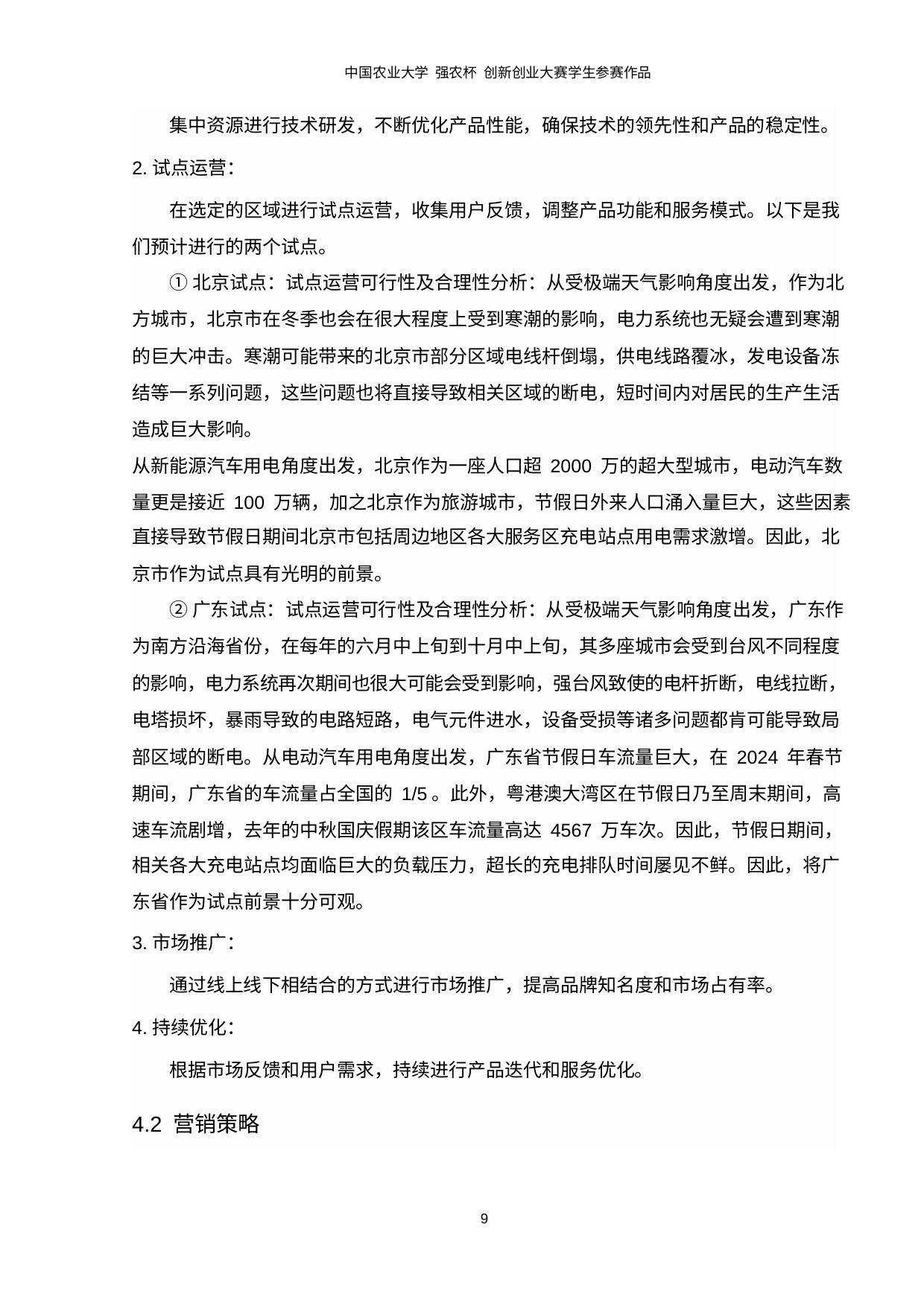

中国农业大学 强农杯 创新创业大赛学生参赛作品

集中资源进行技术研发，不断优化产品性能，确保技术的领先性和产品的稳定性。
2.试点运营：
在选定的区域进行试点运营，收集用户反馈，调整产品功能和服务模式。以下是我
们预计进行的两个试点。
①北京试点：试点运营可行性及合理性分析：从受极端天气影响角度出发，作为北
方城市，北京市在冬季也会在很大程度上受到寒潮的影响，电力系统也无疑会遭到寒潮
的巨大冲击。寒潮可能带来的北京市部分区域电线杆倒塌，供电线路覆冰，发电设备冻
结等一系列问题，这些问题也将直接导致相关区域的断电，短时间内对居民的生产生活
造成巨大影响。
从新能源汽车用电角度出发，北京作为一座人口超 2000 万的超大型城市，电动汽车数
量更是接近 100 万辆，加之北京作为旅游城市，节假日外来人口涌入量巨大，这些因素
直接导致节假日期间北京市包括周边地区各大服务区充电站点用电需求激增。因此，北
京市作为试点具有光明的前景。
②广东试点：试点运营可行性及合理性分析：从受极端天气影响角度出发，广东作
为南方沿海省份，在每年的六月中上旬到十月中上旬，其多座城市会受到台风不同程度
的影响，电力系统再次期间也很大可能会受到影响，强台风致使的电杆折断，电线拉断，
电塔损坏，暴雨导致的电路短路，电气元件进水，设备受损等诸多问题都肯可能导致局
部区域的断电。从电动汽车用电角度出发，广东省节假日车流量巨大，在 2024 年春节
期间，广东省的车流量占全国的 1/5。此外，粤港澳大湾区在节假日乃至周末期间，高
速车流剧增，去年的中秋国庆假期该区车流量高达 4567 万车次。因此，节假日期间，
相关各大充电站点均面临巨大的负载压力，超长的充电排队时间屡见不鲜。因此，将广
东省作为试点前景十分可观。
3.市场推广：
通过线上线下相结合的方式进行市场推广，提高品牌知名度和市场占有率。
4.持续优化：
根据市场反馈和用户需求，持续进行产品迭代和服务优化。
4.2 营销策略
9